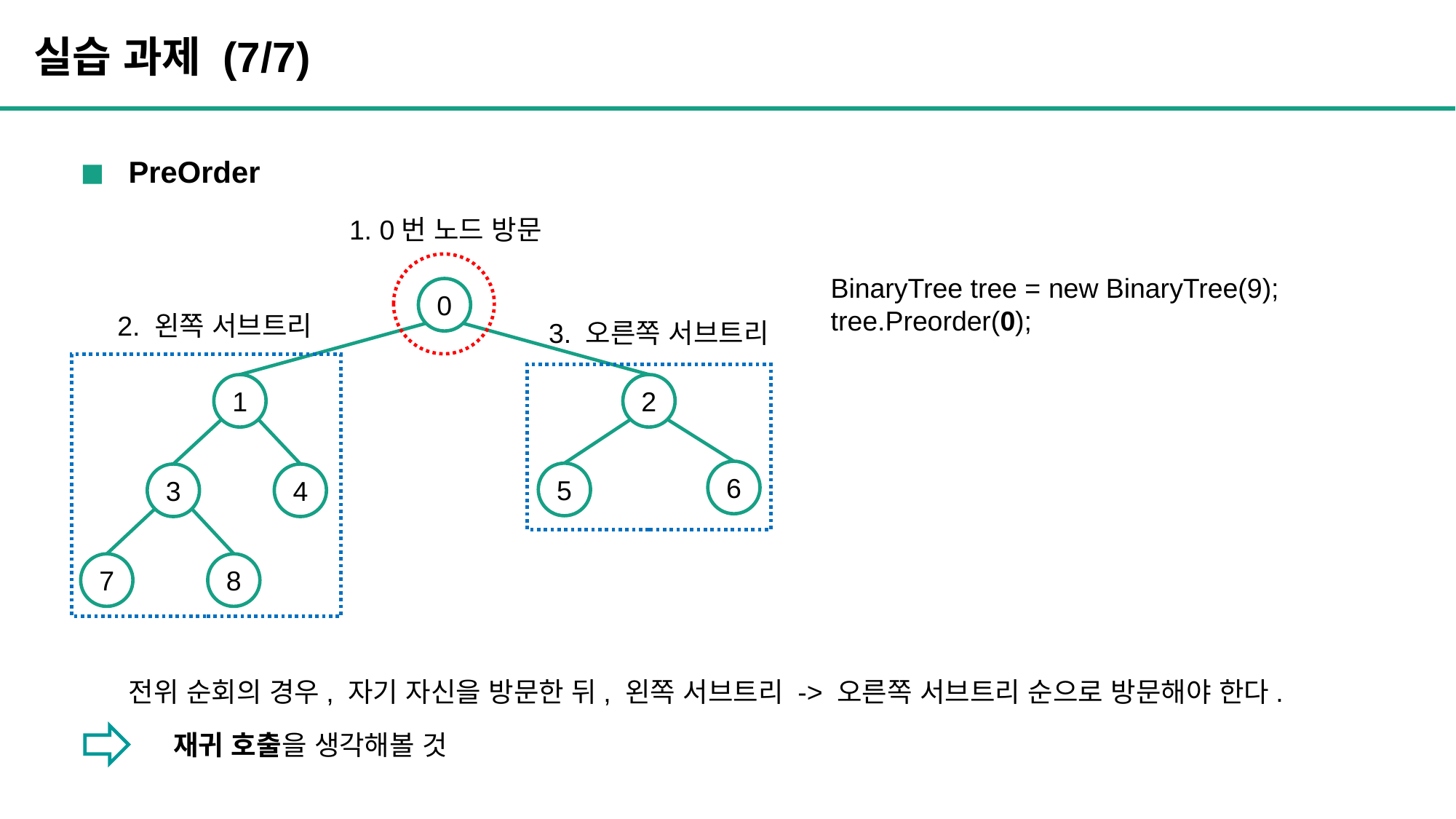

실습 과제 (7/7)
PreOrder

1. 0번 노드 방문

BinaryTree tree = new BinaryTree(9);
tree.Preorder(0);
0
1
2
5
3
4
8
7
6
2. 왼쪽 서브트리
3. 오른쪽 서브트리

전위 순회의 경우, 자기 자신을 방문한 뒤, 왼쪽 서브트리 -> 오른쪽 서브트리 순으로 방문해야 한다.
재귀 호출을 생각해볼 것